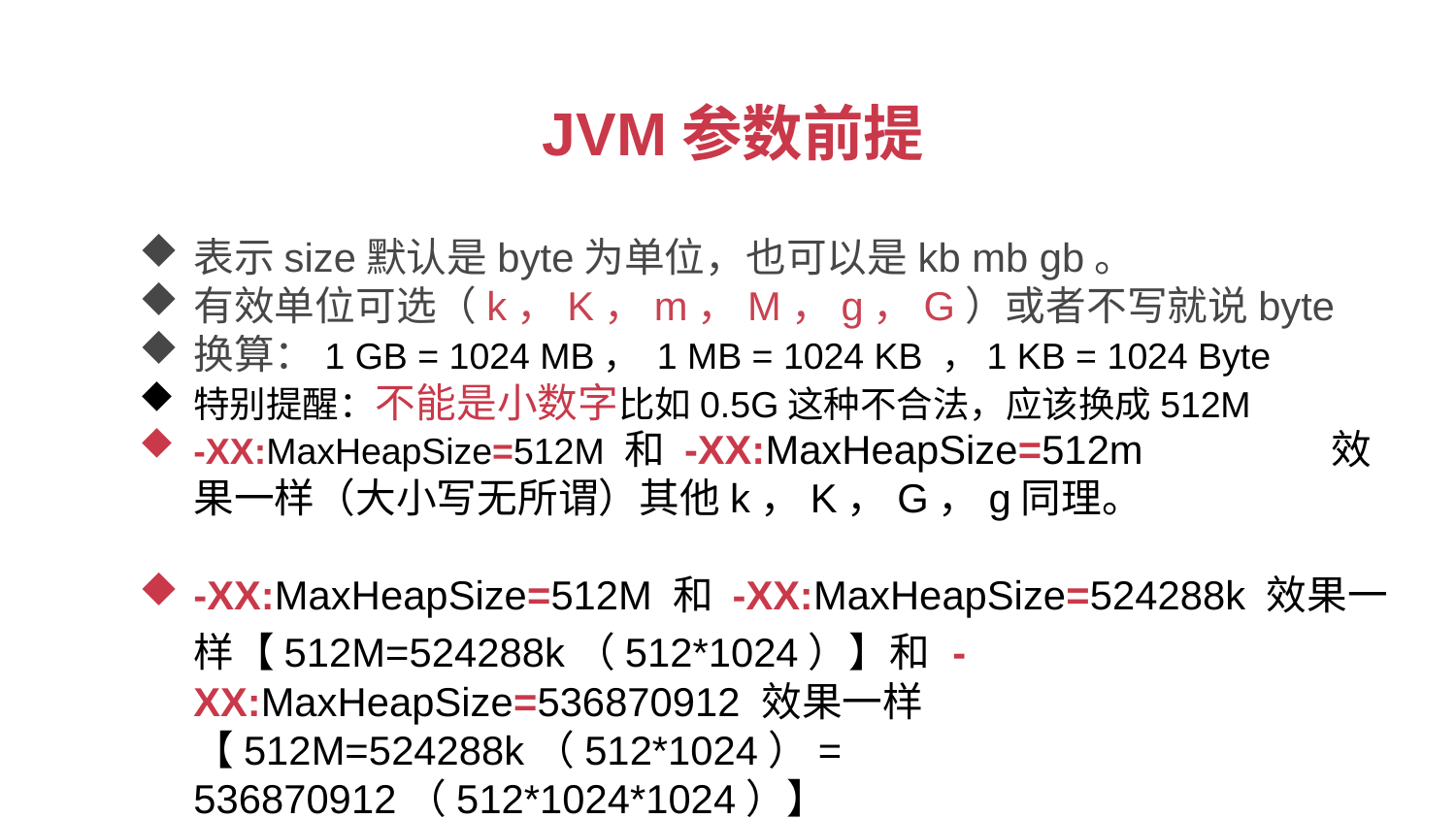

JVM参数前提
表示size默认是byte为单位，也可以是kb mb gb。
有效单位可选（k，K，m，M，g，G）或者不写就说byte
换算：1 GB = 1024 MB， 1 MB = 1024 KB ，1 KB = 1024 Byte
特别提醒：不能是小数字比如0.5G这种不合法，应该换成512M
-XX:MaxHeapSize=512M 和 -XX:MaxHeapSize=512m                效果一样（大小写无所谓）其他k，K，G，g同理。

-XX:MaxHeapSize=512M 和 -XX:MaxHeapSize=524288k 效果一样【512M=524288k（512*1024）】和 -XX:MaxHeapSize=536870912 效果一样【512M=524288k（512*1024）= 536870912（512*1024*1024）】